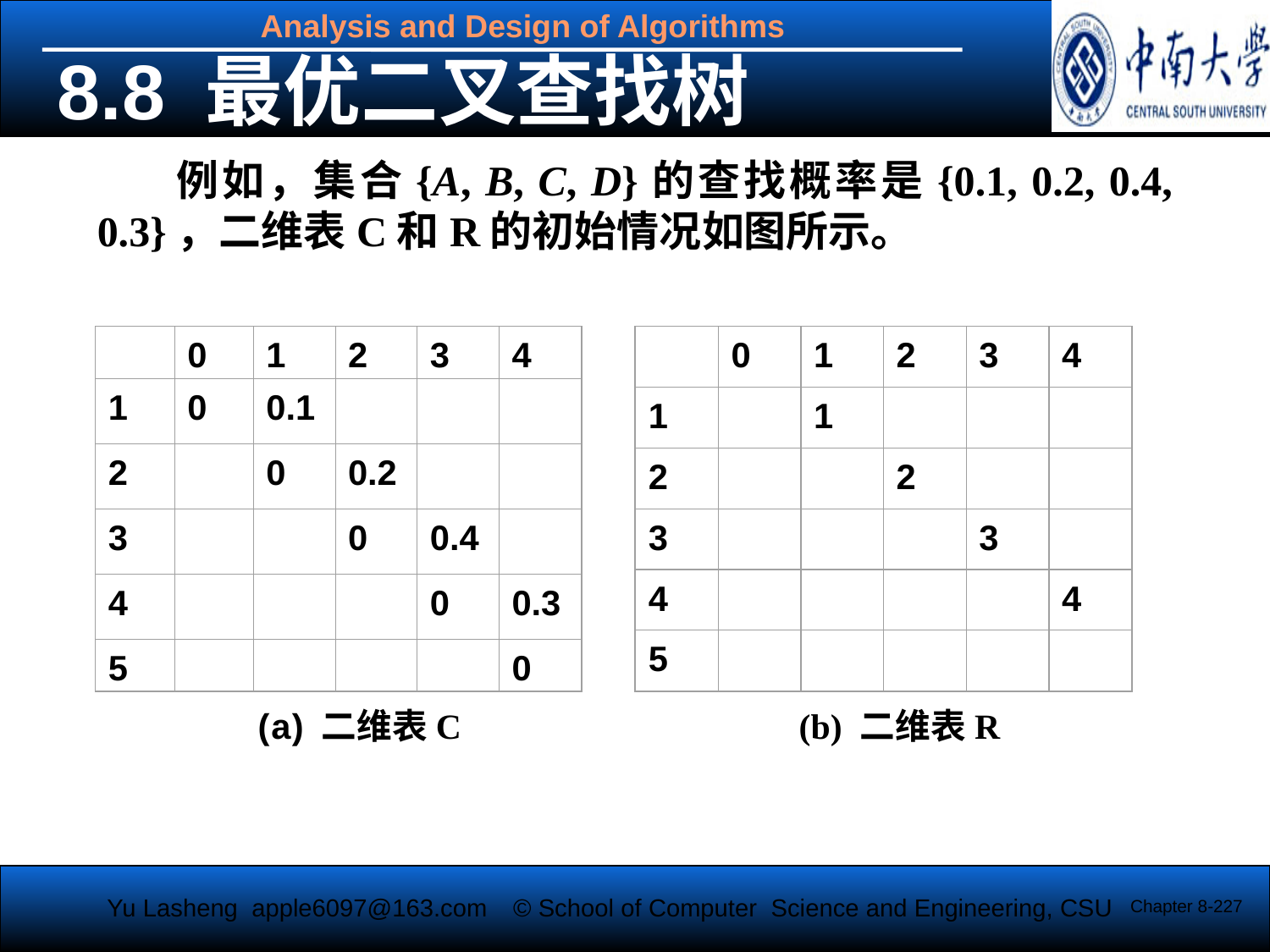

8.8 最优二叉查找树
     例如，集合{A, B, C, D}的查找概率是{0.1, 0.2, 0.4, 0.3}，二维表C和R的初始情况如图所示。

0

1

2

3

4

1

0

0.1

2

0

0.2

3

0

0.4

4

0

0.3

5

0

0

1

2

3

4

1

1

2

2

3

3

4

4

5

二维表C                                      (b) 二维表R
Chapter 8-227